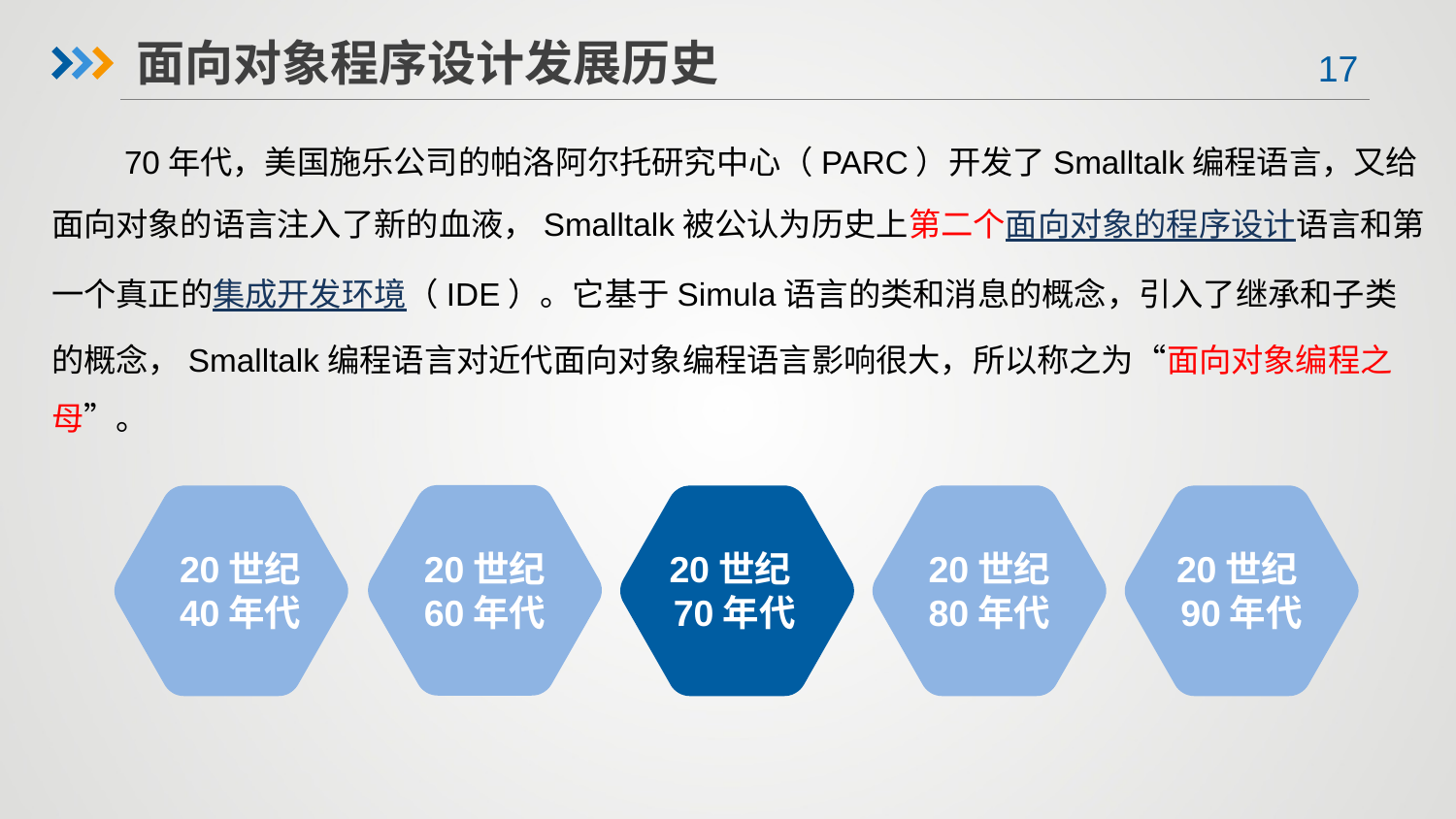

面向对象程序设计发展历史
70年代，美国施乐公司的帕洛阿尔托研究中心（PARC）开发了Smalltalk编程语言，又给面向对象的语言注入了新的血液，Smalltalk被公认为历史上第二个面向对象的程序设计语言和第一个真正的集成开发环境（IDE）。它基于Simula语言的类和消息的概念，引入了继承和子类的概念，Smalltalk编程语言对近代面向对象编程语言影响很大，所以称之为“面向对象编程之母”。

20世纪
40年代
20世纪
60年代
20世纪70年代
20世纪
80年代
20世纪90年代